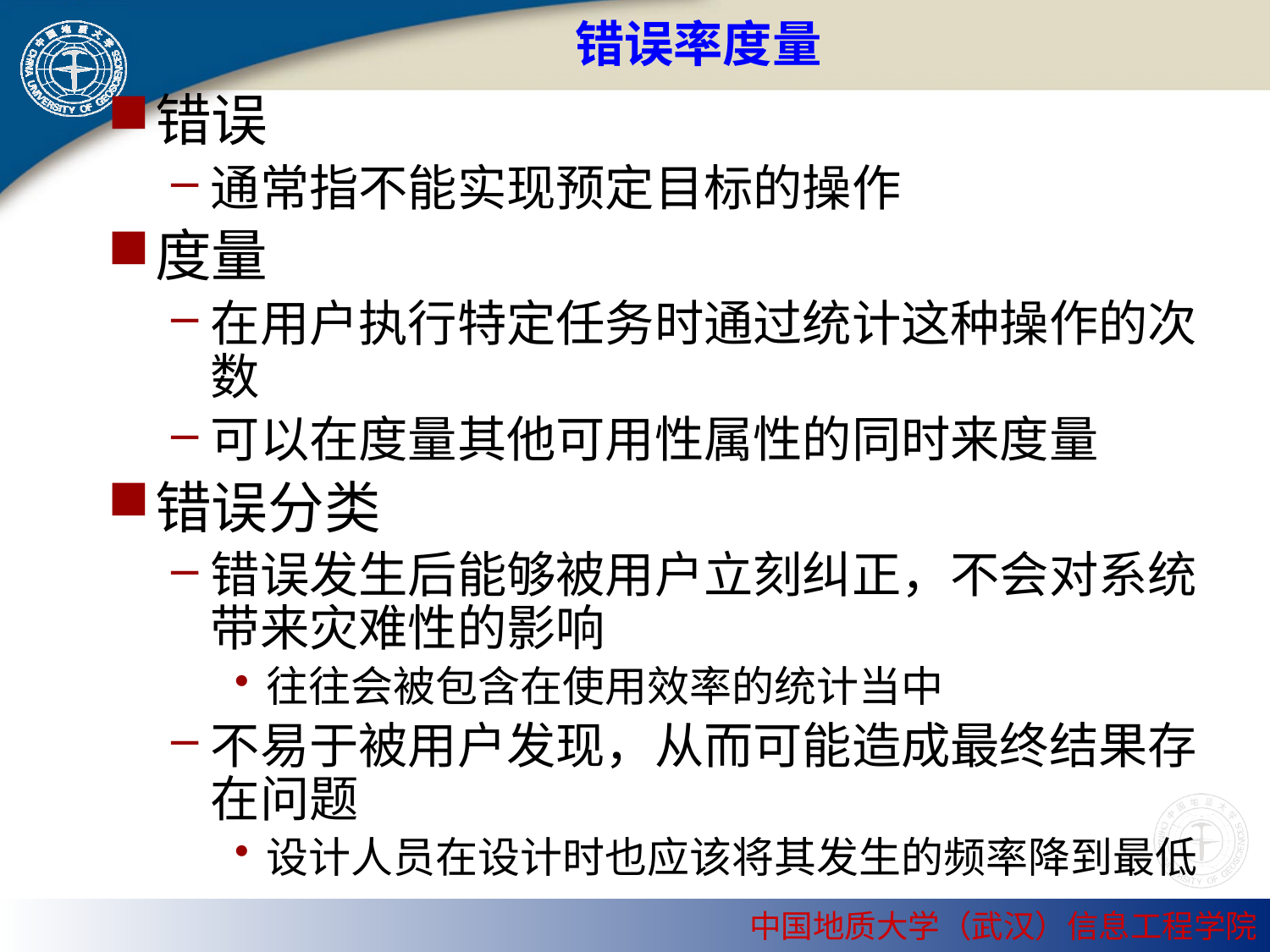

# 错误率度量
错误
通常指不能实现预定目标的操作
度量
在用户执行特定任务时通过统计这种操作的次数
可以在度量其他可用性属性的同时来度量
错误分类
错误发生后能够被用户立刻纠正，不会对系统带来灾难性的影响
往往会被包含在使用效率的统计当中
不易于被用户发现，从而可能造成最终结果存在问题
设计人员在设计时也应该将其发生的频率降到最低